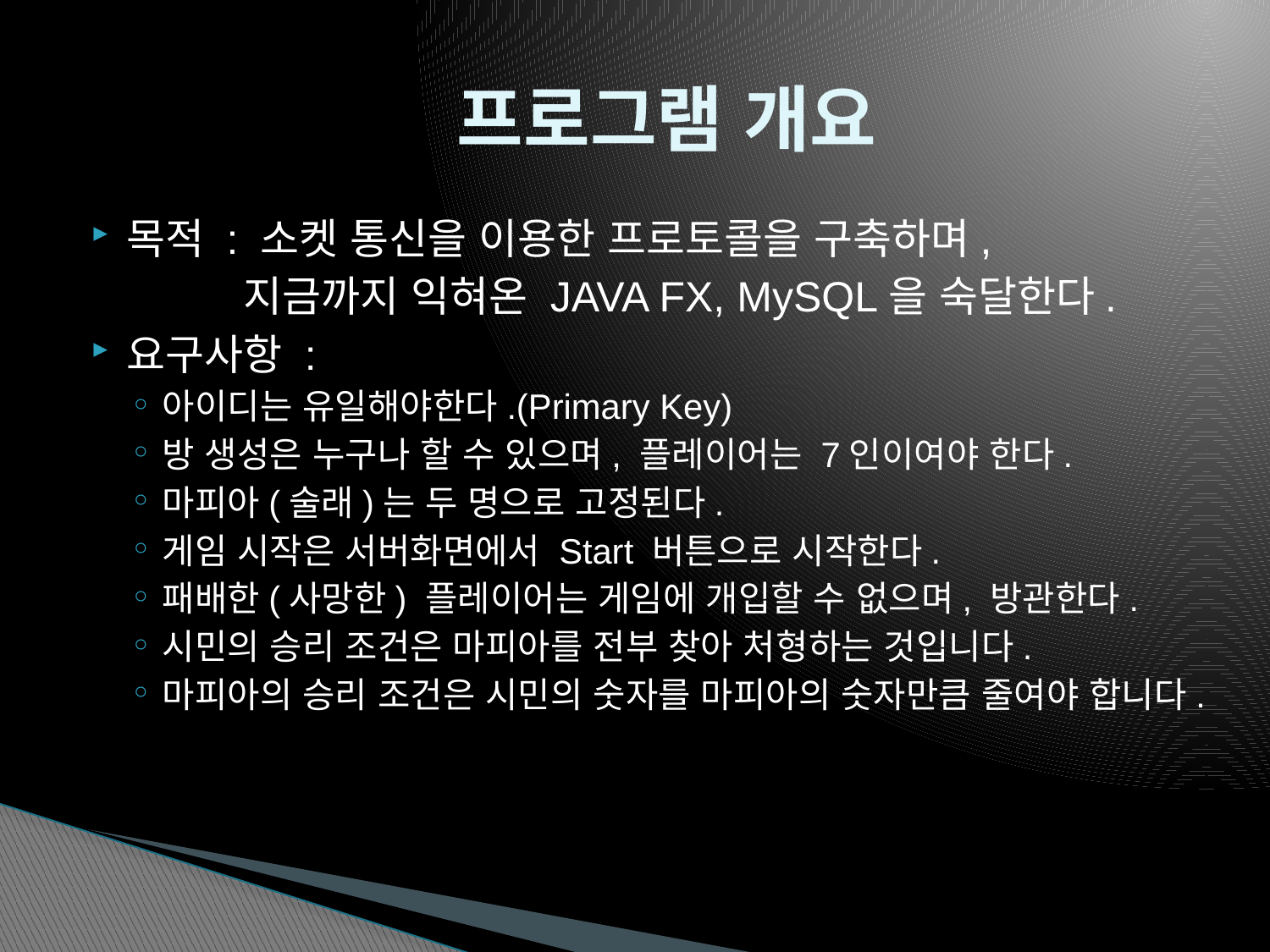

# 프로그램 개요
목적 : 소켓 통신을 이용한 프로토콜을 구축하며,
            지금까지 익혀온 JAVA FX, MySQL을 숙달한다.
요구사항 :
아이디는 유일해야한다.(Primary Key)
방 생성은 누구나 할 수 있으며, 플레이어는 7인이여야 한다.
마피아(술래)는 두 명으로 고정된다.
게임 시작은 서버화면에서 Start 버튼으로 시작한다.
패배한(사망한) 플레이어는 게임에 개입할 수 없으며, 방관한다.
시민의 승리 조건은 마피아를 전부 찾아 처형하는 것입니다.
마피아의 승리 조건은 시민의 숫자를 마피아의 숫자만큼 줄여야 합니다.